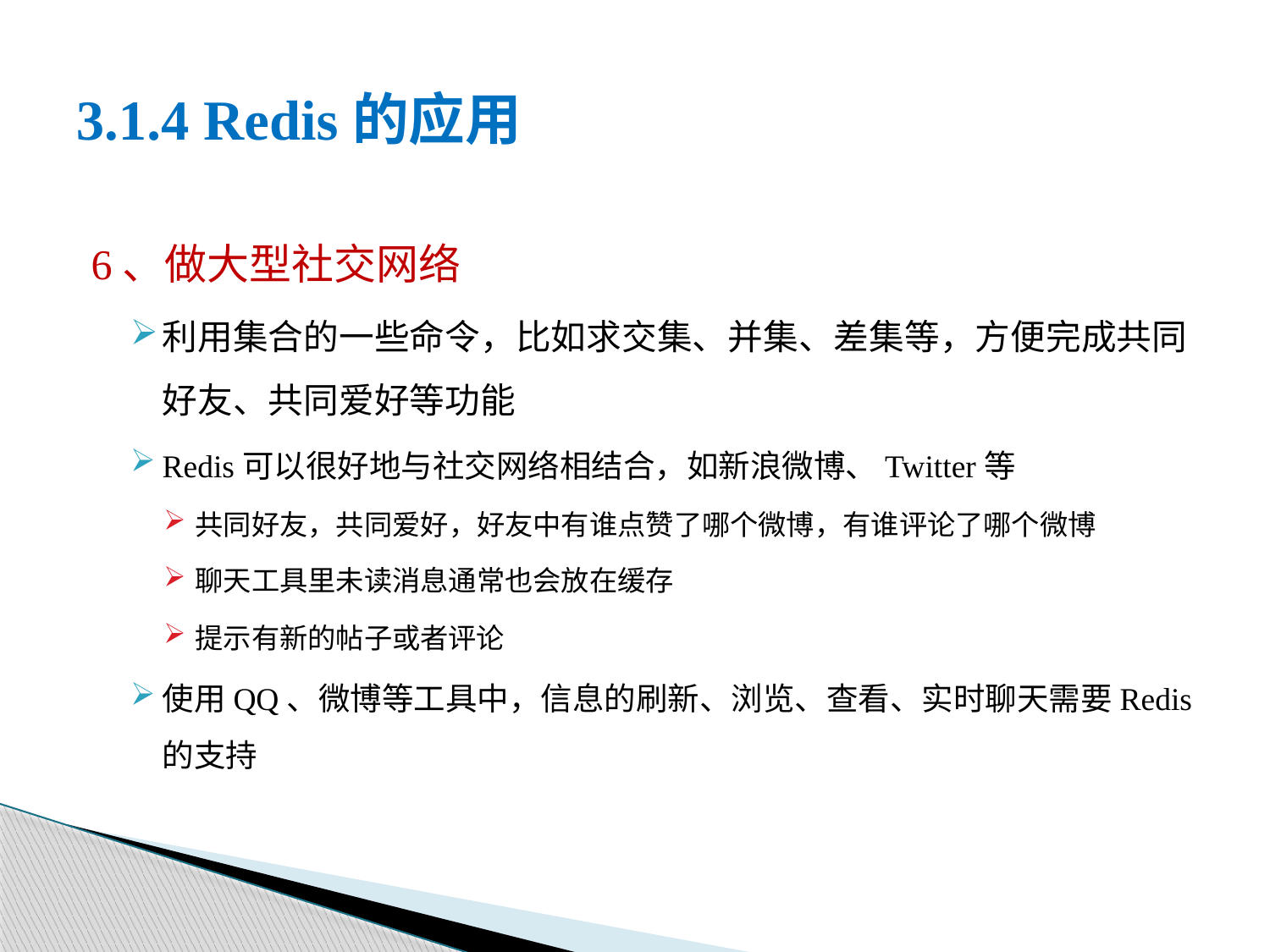

# 3.1.4 Redis的应用
6、做大型社交网络
利用集合的一些命令，比如求交集、并集、差集等，方便完成共同好友、共同爱好等功能
Redis可以很好地与社交网络相结合，如新浪微博、Twitter等
共同好友，共同爱好，好友中有谁点赞了哪个微博，有谁评论了哪个微博
聊天工具里未读消息通常也会放在缓存
提示有新的帖子或者评论
使用QQ、微博等工具中，信息的刷新、浏览、查看、实时聊天需要Redis的支持